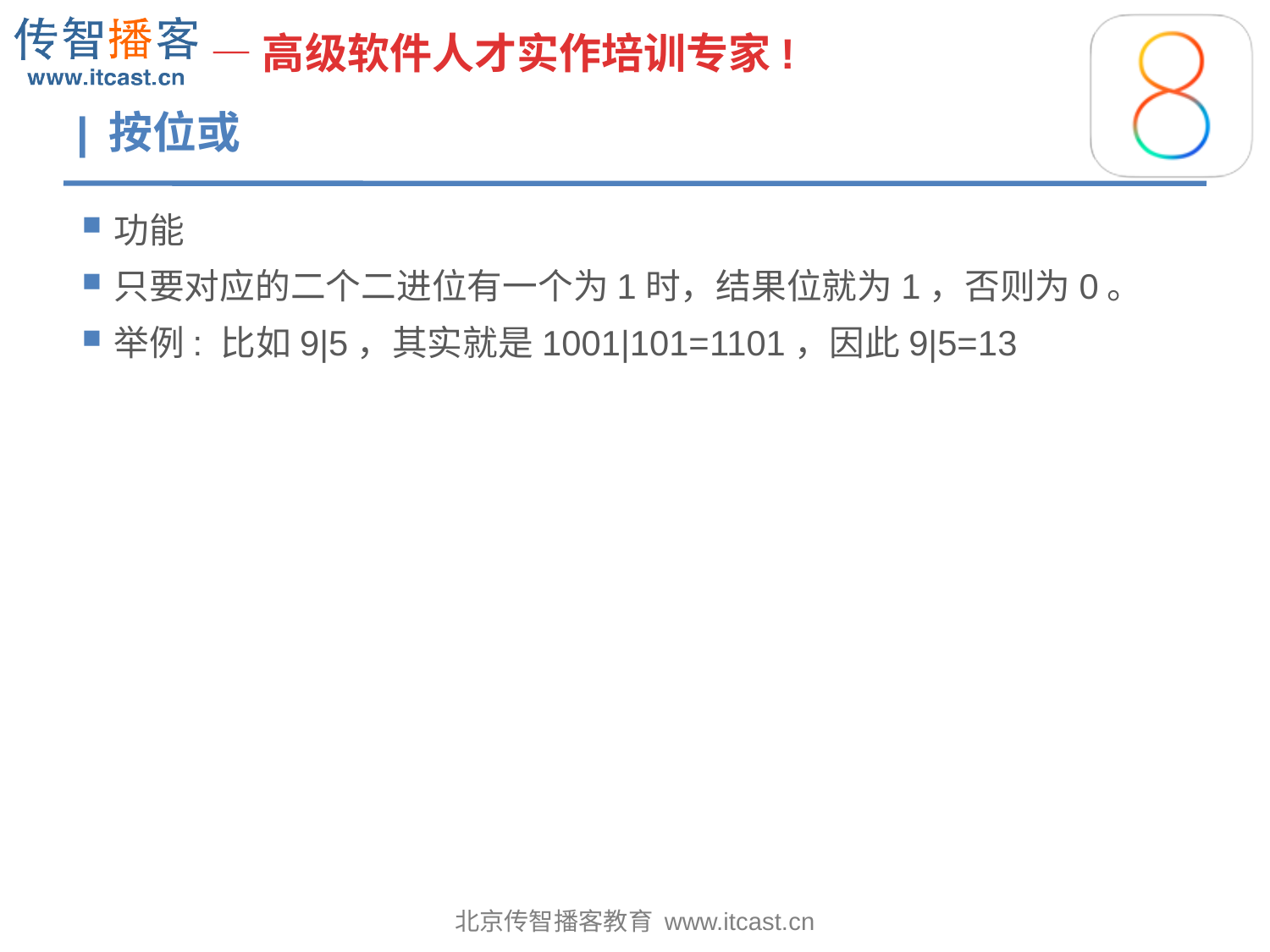

# | 按位或
功能
只要对应的二个二进位有一个为1时，结果位就为1，否则为0。
举例: 比如9|5，其实就是1001|101=1101，因此9|5=13